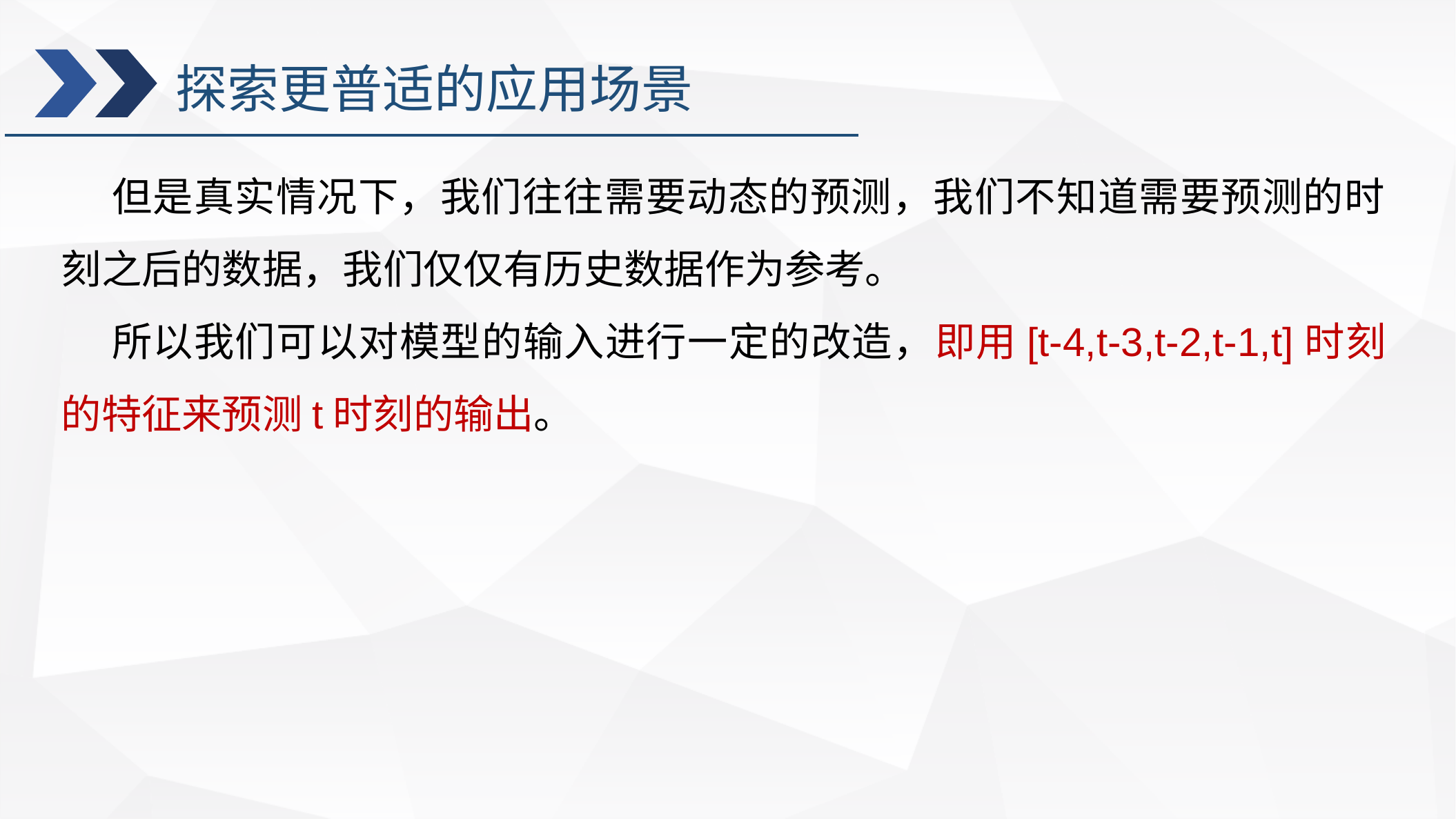

探索更普适的应用场景

    但是真实情况下，我们往往需要动态的预测，我们不知道需要预测的时刻之后的数据，我们仅仅有历史数据作为参考。
    所以我们可以对模型的输入进行一定的改造，即用[t-4,t-3,t-2,t-1,t]时刻的特征来预测t时刻的输出。